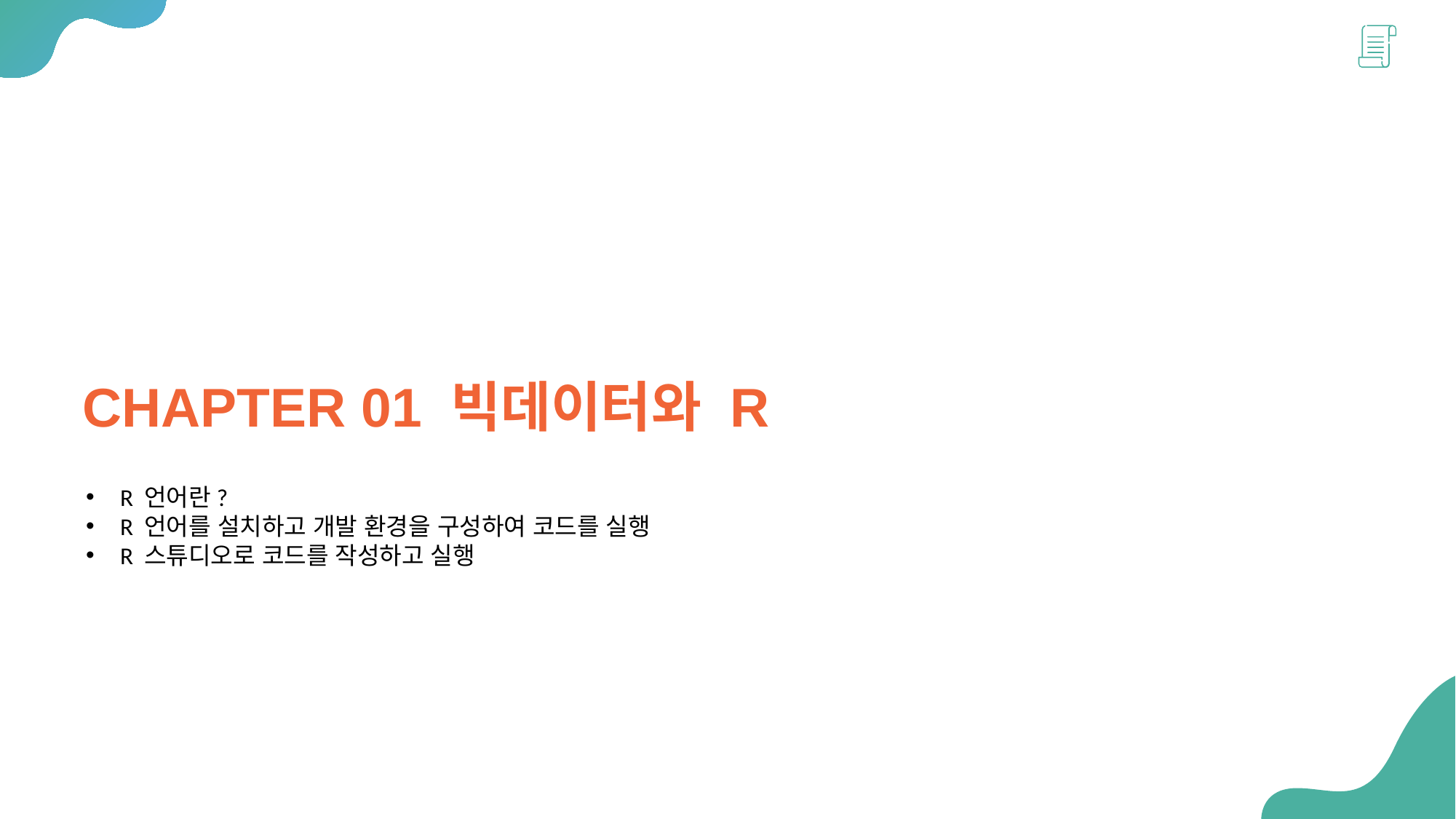

CHAPTER 01 빅데이터와 R
R 언어란?
R 언어를 설치하고 개발 환경을 구성하여 코드를 실행
R 스튜디오로 코드를 작성하고 실행